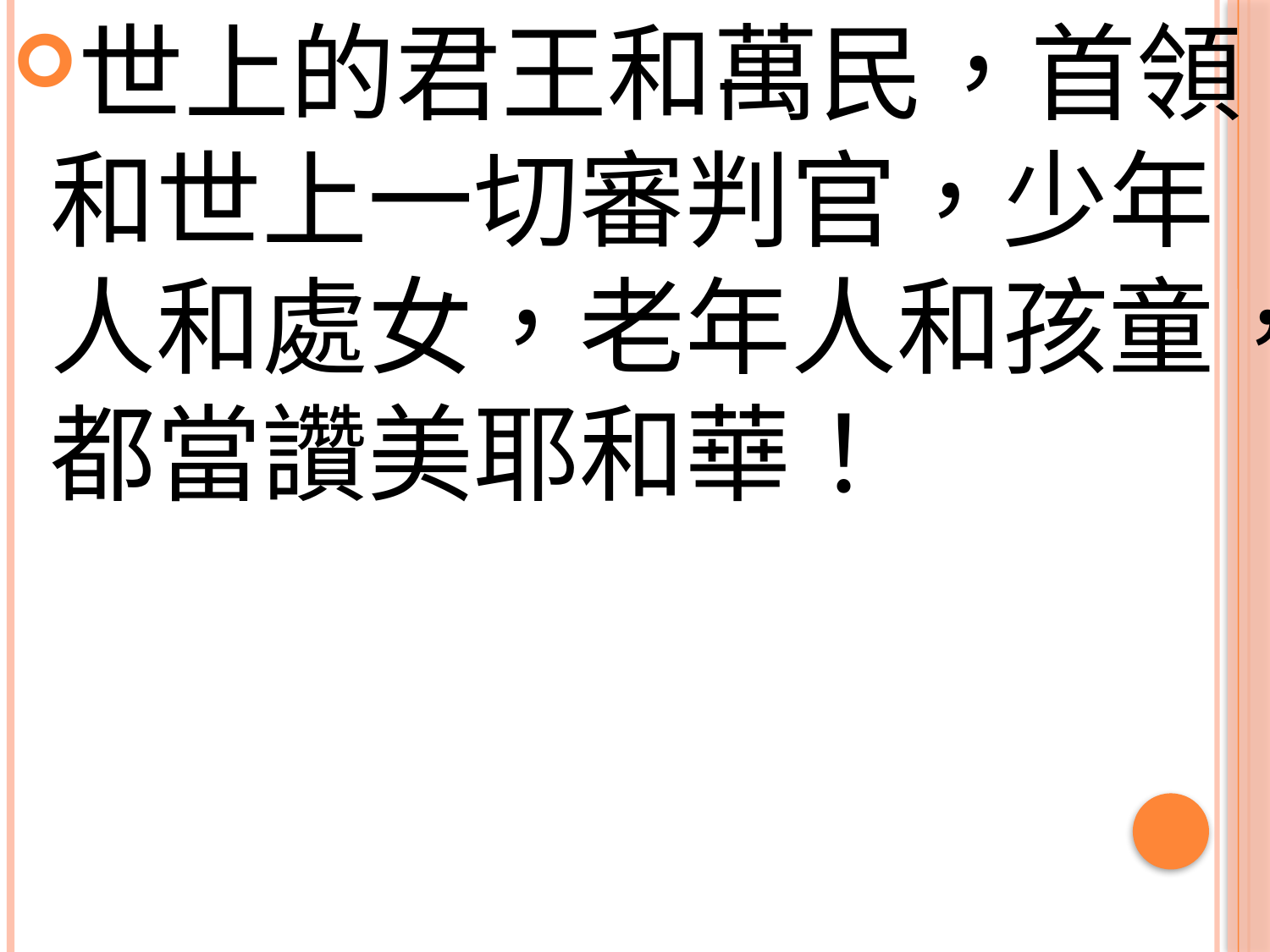

世上的君王和萬民，首領和世上一切審判官，少年人和處女，老年人和孩童，都當讚美耶和華！